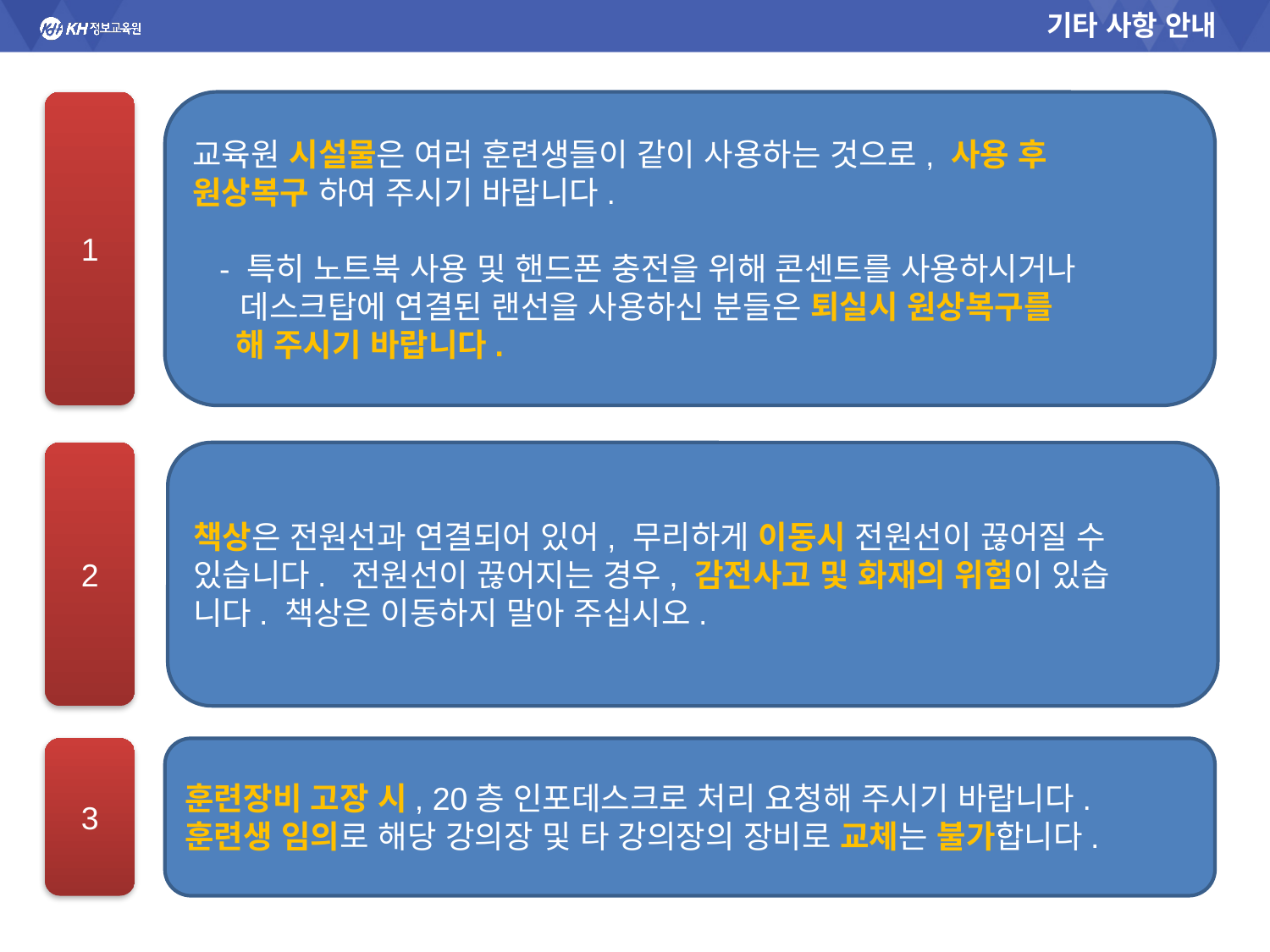

기타 사항 안내
1
교육원 시설물은 여러 훈련생들이 같이 사용하는 것으로, 사용 후
원상복구 하여 주시기 바랍니다.

   - 특히 노트북 사용 및 핸드폰 충전을 위해 콘센트를 사용하시거나 데스크탑에 연결된 랜선을 사용하신 분들은 퇴실시 원상복구를
    해 주시기 바랍니다.
2
책상은 전원선과 연결되어 있어, 무리하게 이동시 전원선이 끊어질 수
있습니다.  전원선이 끊어지는 경우, 감전사고 및 화재의 위험이 있습
니다. 책상은 이동하지 말아 주십시오.
3
훈련장비 고장 시, 20층 인포데스크로 처리 요청해 주시기 바랍니다.
훈련생 임의로 해당 강의장 및 타 강의장의 장비로 교체는 불가합니다.